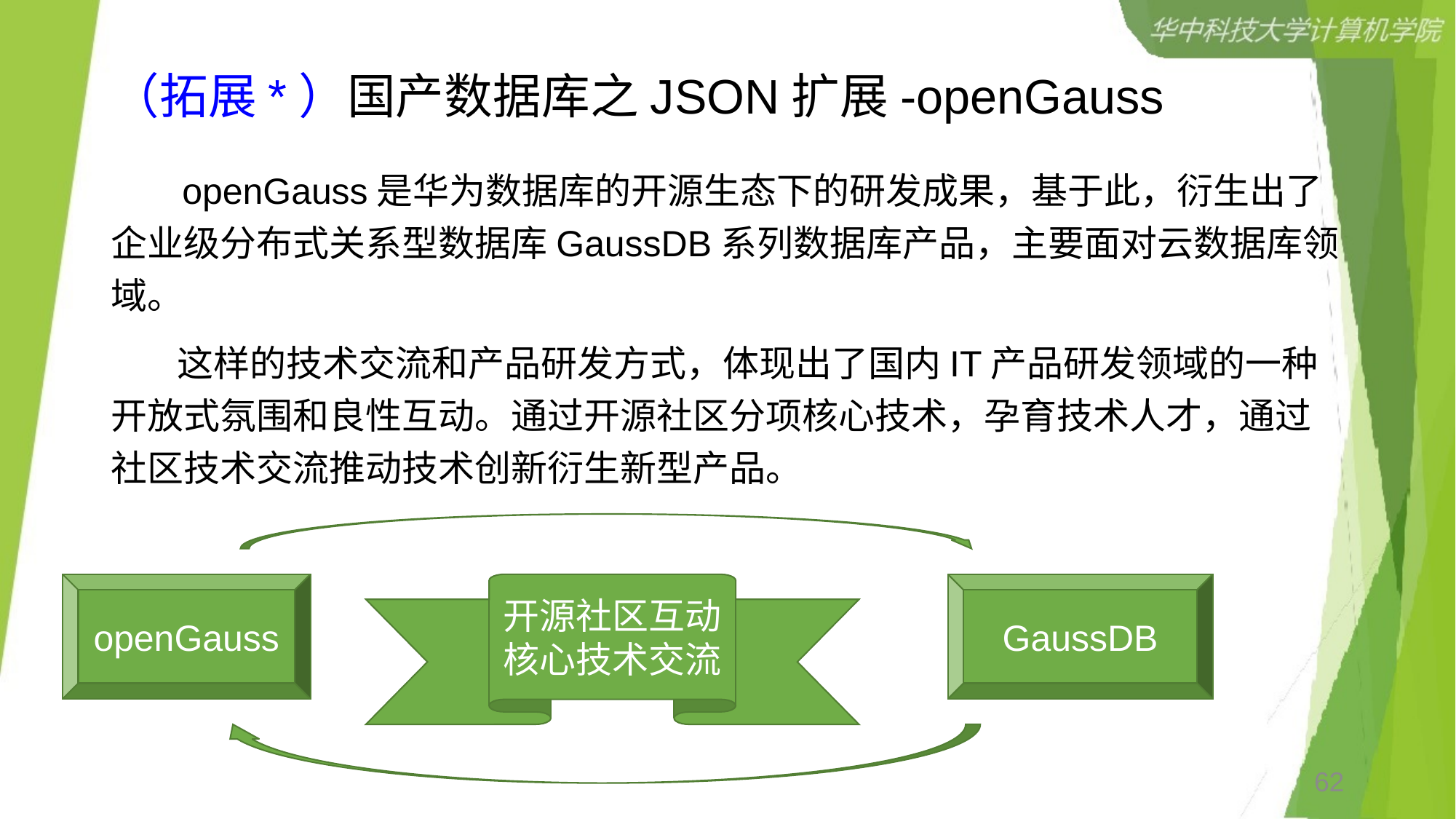

# （拓展*）国产数据库之JSON扩展-openGauss
       openGauss是华为数据库的开源生态下的研发成果，基于此，衍生出了企业级分布式关系型数据库GaussDB系列数据库产品，主要面对云数据库领域。
       这样的技术交流和产品研发方式，体现出了国内IT产品研发领域的一种开放式氛围和良性互动。通过开源社区分项核心技术，孕育技术人才，通过社区技术交流推动技术创新衍生新型产品。

openGauss
开源社区互动
核心技术交流
GaussDB
62